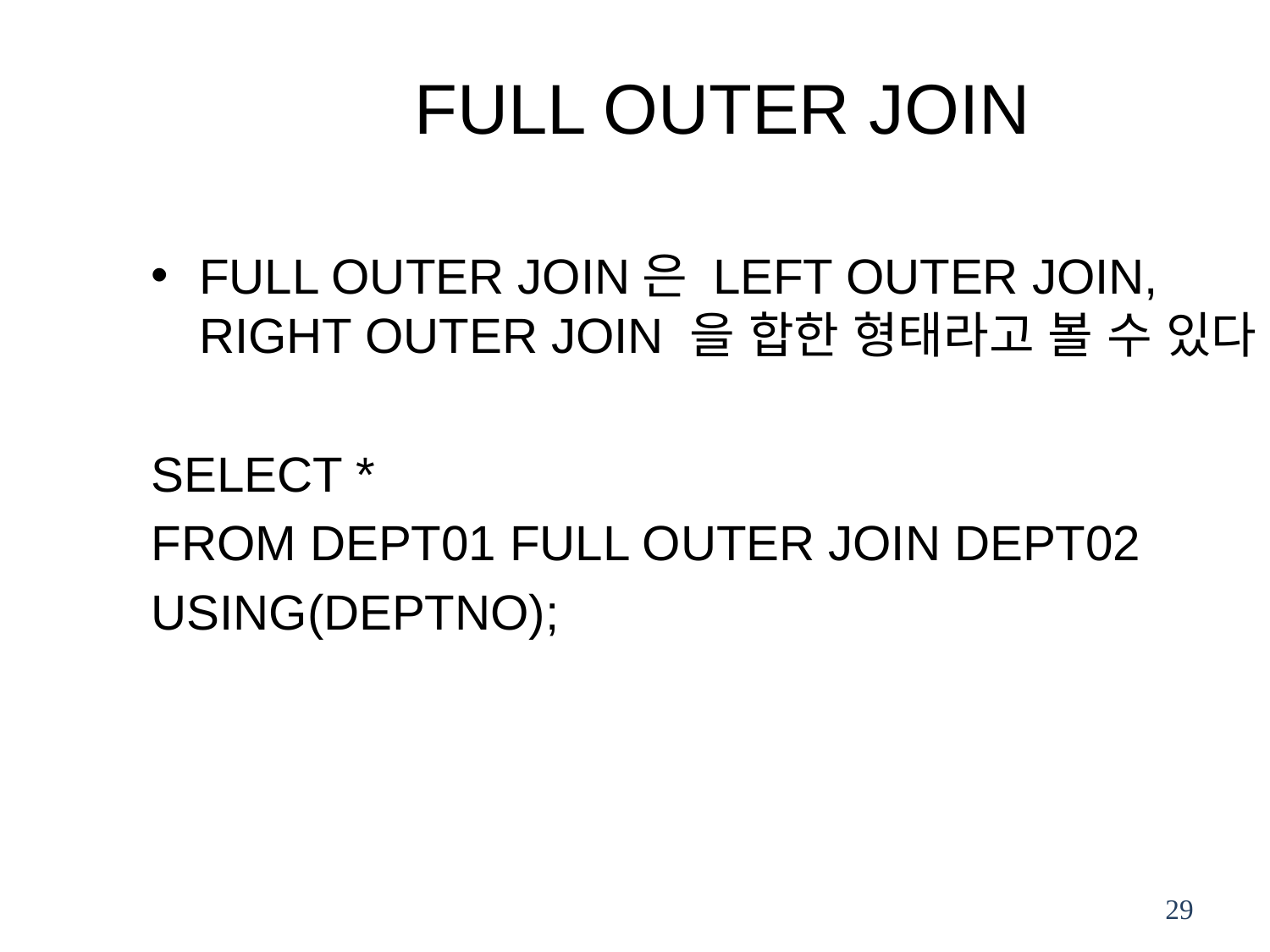

# FULL OUTER JOIN
FULL OUTER JOIN은 LEFT OUTER JOIN, RIGHT OUTER JOIN 을 합한 형태라고 볼 수 있다.

SELECT *
FROM DEPT01 FULL OUTER JOIN DEPT02
USING(DEPTNO);
29